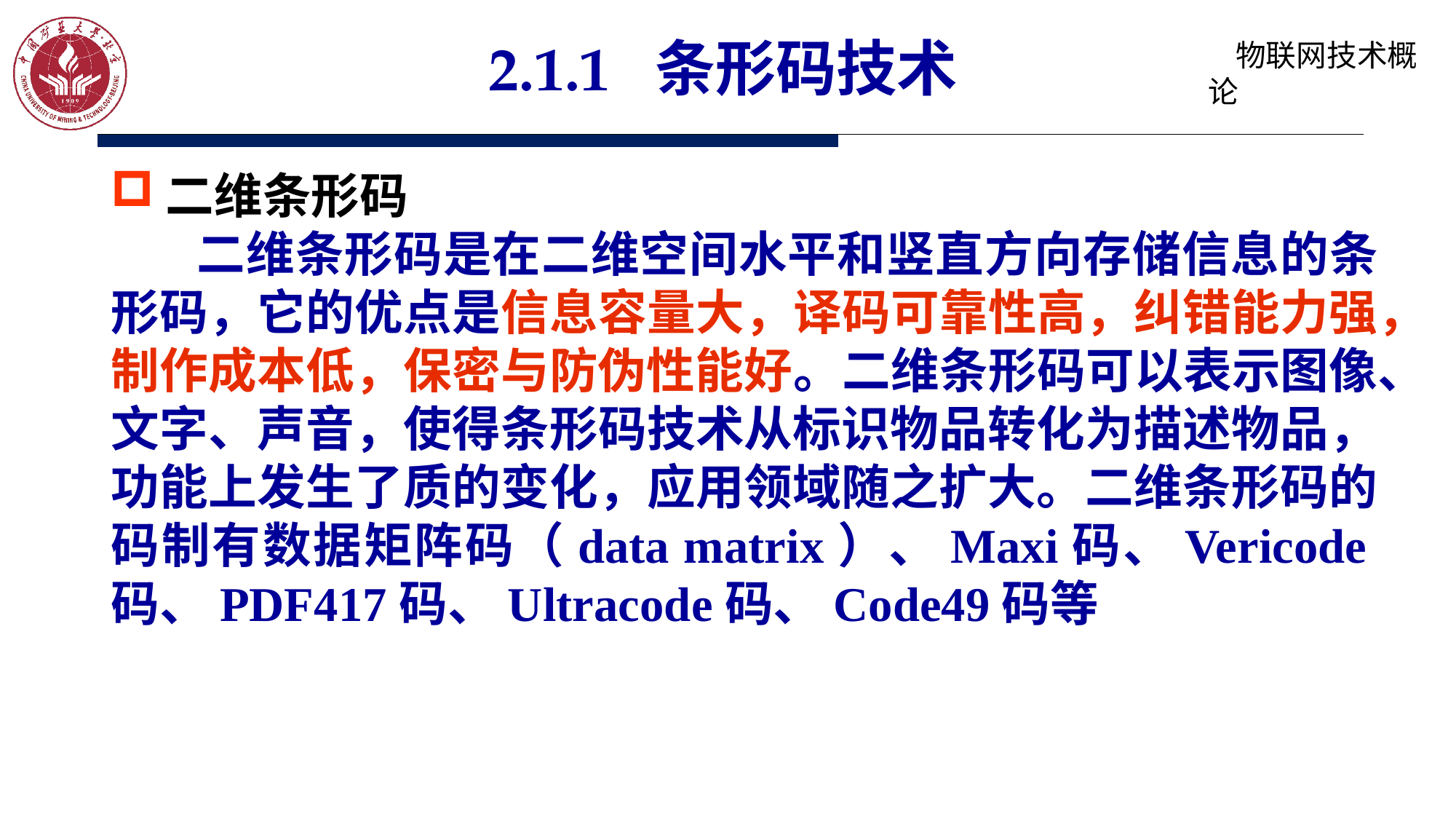

# 2.1.1  条形码技术
二维条形码
二维条形码是在二维空间水平和竖直方向存储信息的条形码，它的优点是信息容量大，译码可靠性高，纠错能力强，制作成本低，保密与防伪性能好。二维条形码可以表示图像、文字、声音，使得条形码技术从标识物品转化为描述物品，功能上发生了质的变化，应用领域随之扩大。二维条形码的码制有数据矩阵码（data matrix）、Maxi码、Vericode码、PDF417码、Ultracode码、Code49码等